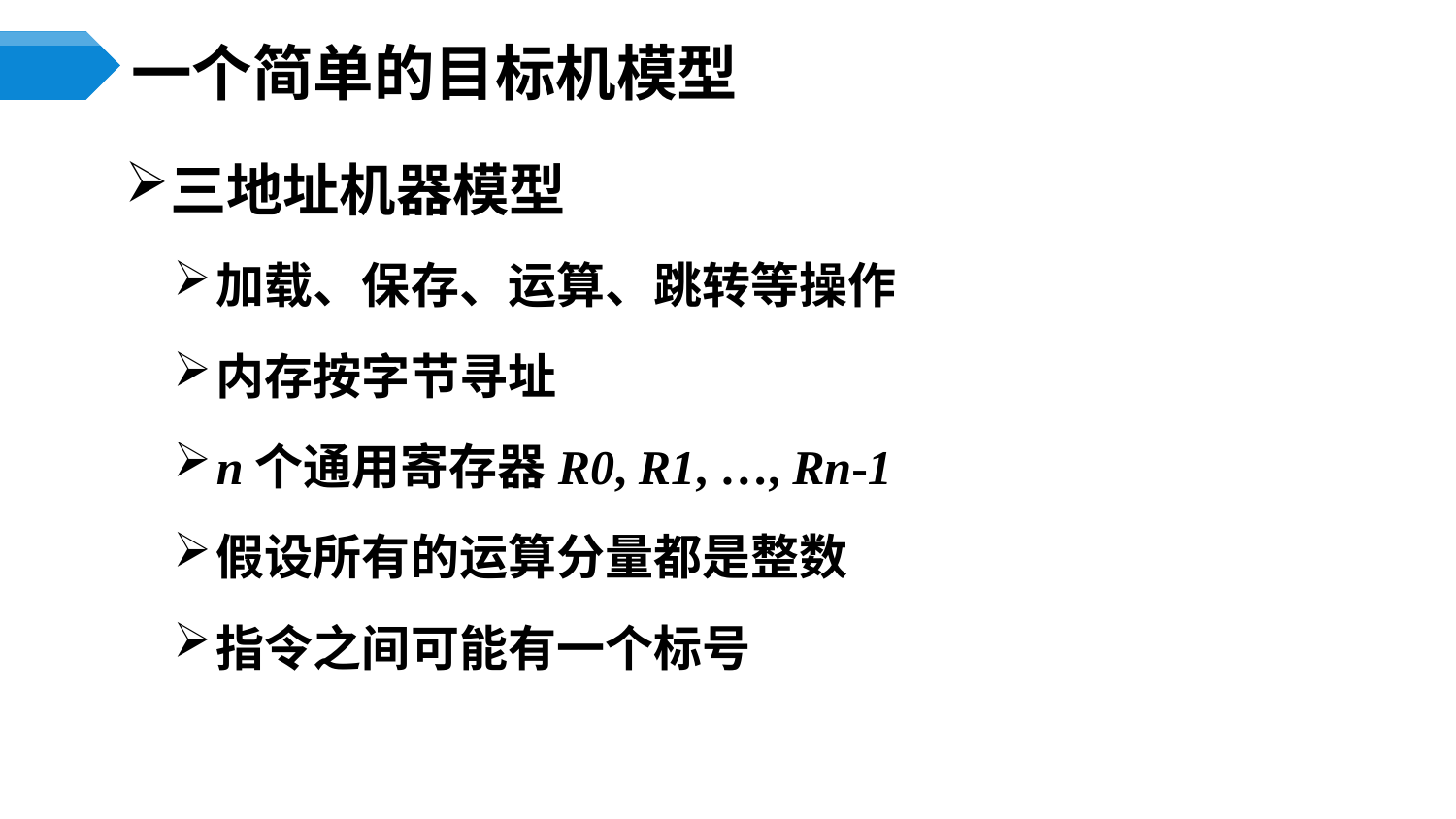

# 一个简单的目标机模型
三地址机器模型
加载、保存、运算、跳转等操作
内存按字节寻址
n个通用寄存器R0, R1, …, Rn-1
假设所有的运算分量都是整数
指令之间可能有一个标号